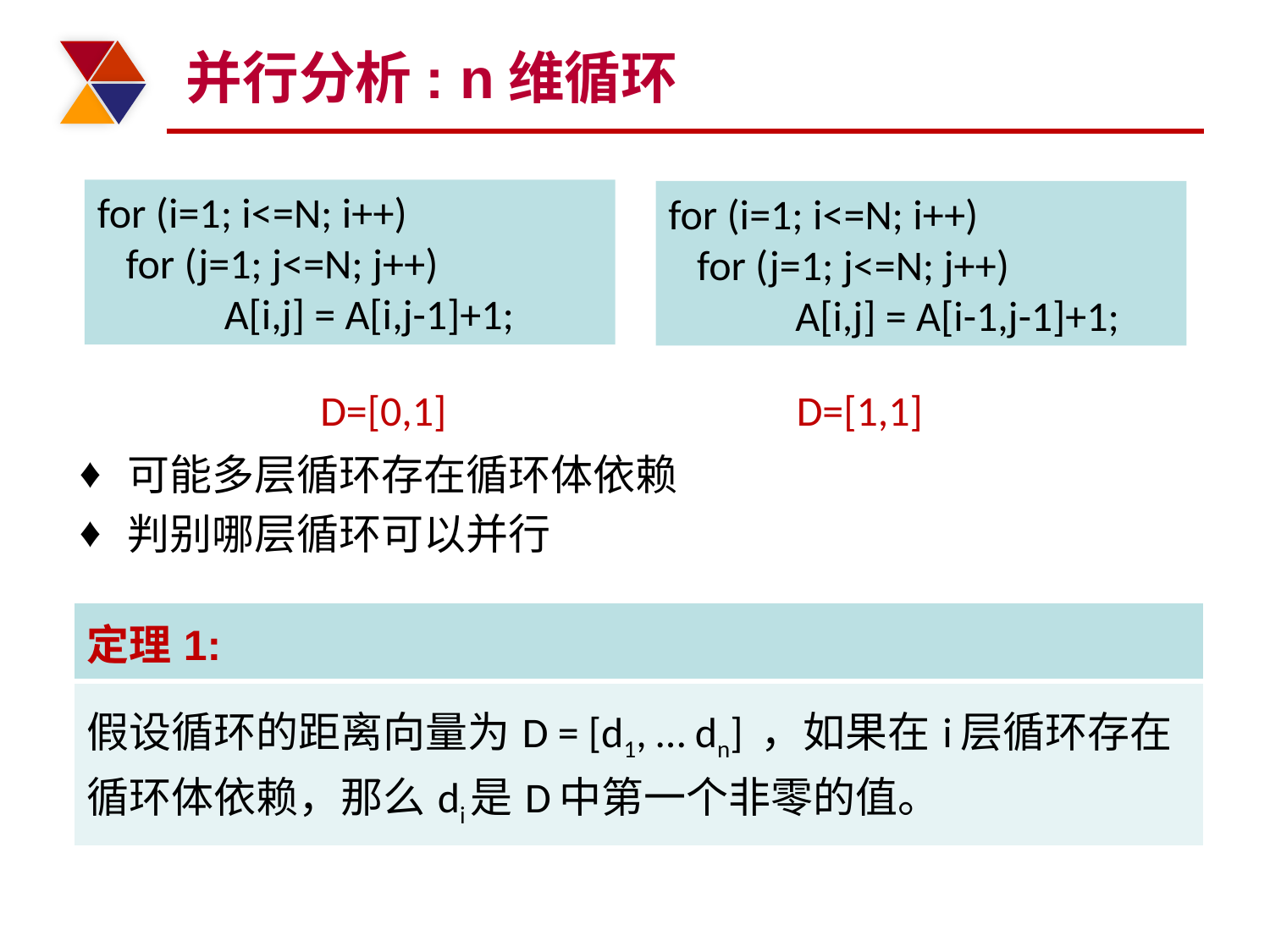

# 并行分析: n维循环
for (i=1; i<=N; i++)
   for (j=1; j<=N; j++)
	A[i,j] = A[i,j-1]+1;
for (i=1; i<=N; i++)
   for (j=1; j<=N; j++)
	A[i,j] = A[i-1,j-1]+1;
D=[0,1]
D=[1,1]
可能多层循环存在循环体依赖
判别哪层循环可以并行
| 定理1: |
| --- |
| 假设循环的距离向量为D = [d1, … dn] ，如果在i层循环存在循环体依赖，那么di是D中第一个非零的值。 |